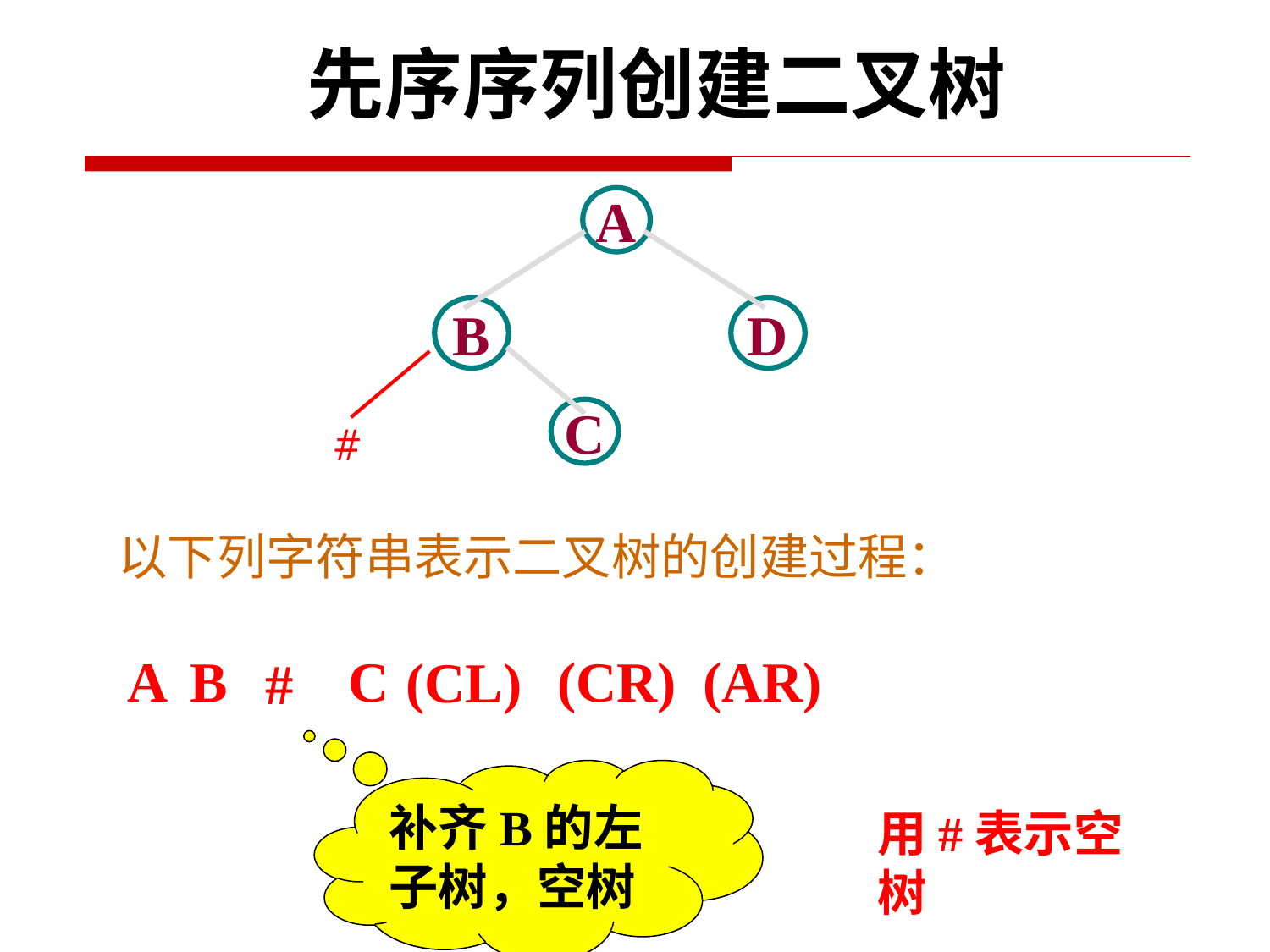

先序序列创建二叉树
A

B
D

C
#
以下列字符串表示二叉树的创建过程：
A
C
   B
(CR)
(AR)
  (CL)
#
补齐B的左子树，空树
用#表示空树